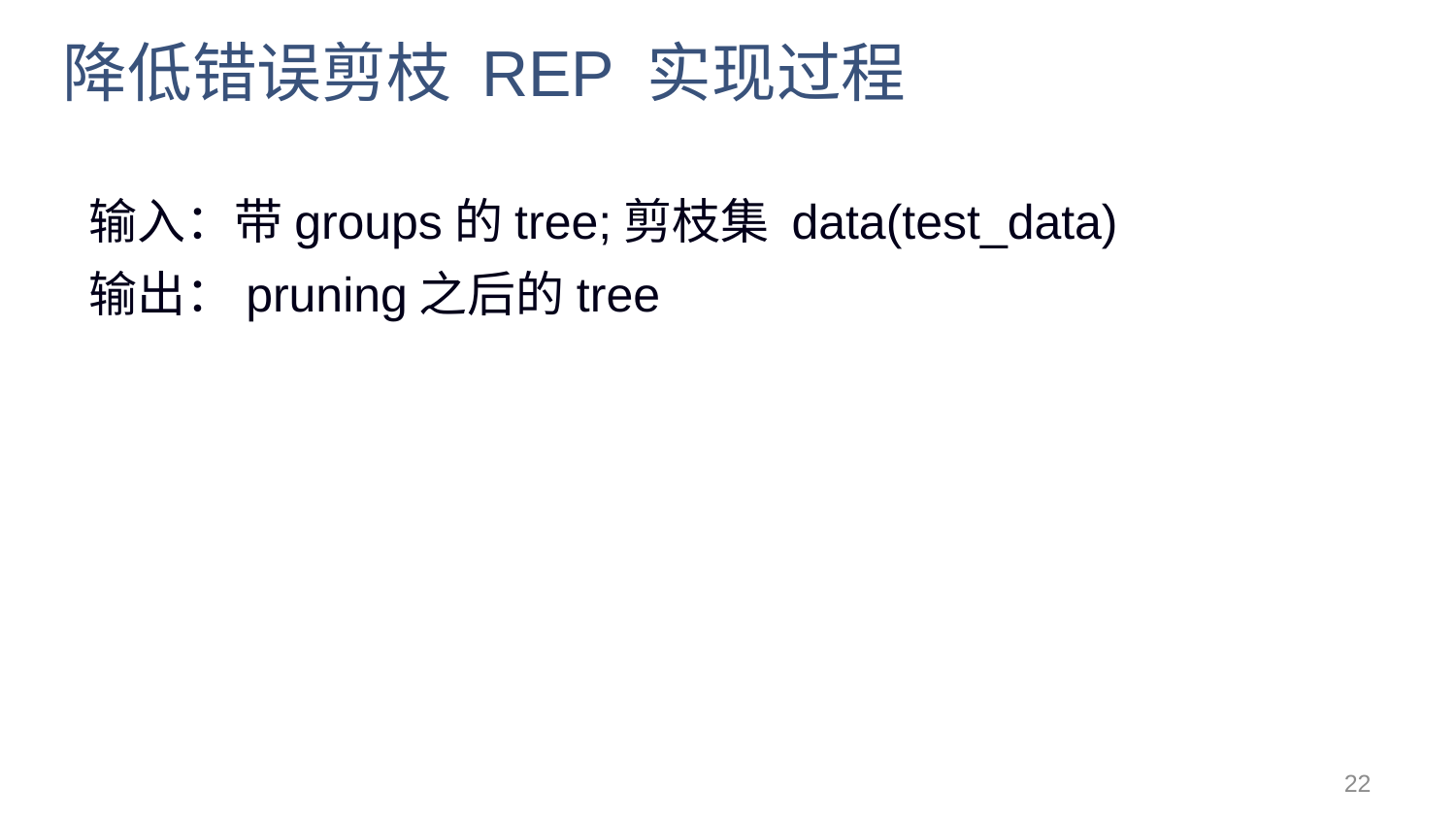

# 降低错误剪枝 REP 实现过程
输入：带groups的tree;剪枝集 data(test_data)
输出：pruning之后的tree